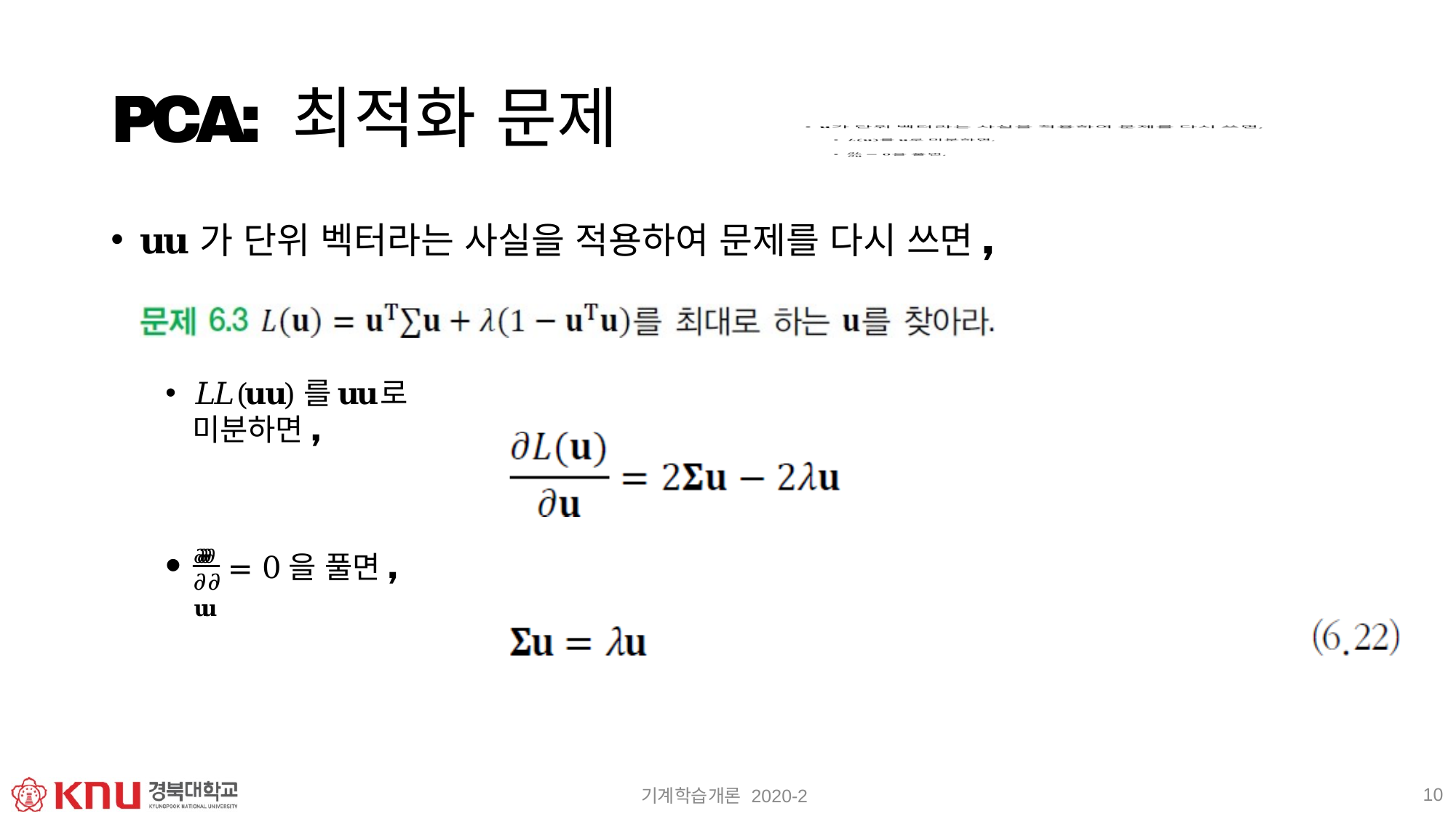

# PCA: 최적화 문제

𝐮𝐮가 단위 벡터라는 사실을 적용하여 문제를 다시 쓰면,

𝐿𝐿(𝐮𝐮)를 𝐮𝐮로 미분하면,

𝜕𝜕𝜕𝜕 = 0을 풀면,

𝜕𝜕𝐮𝐮

10
기계학습개론 2020-2